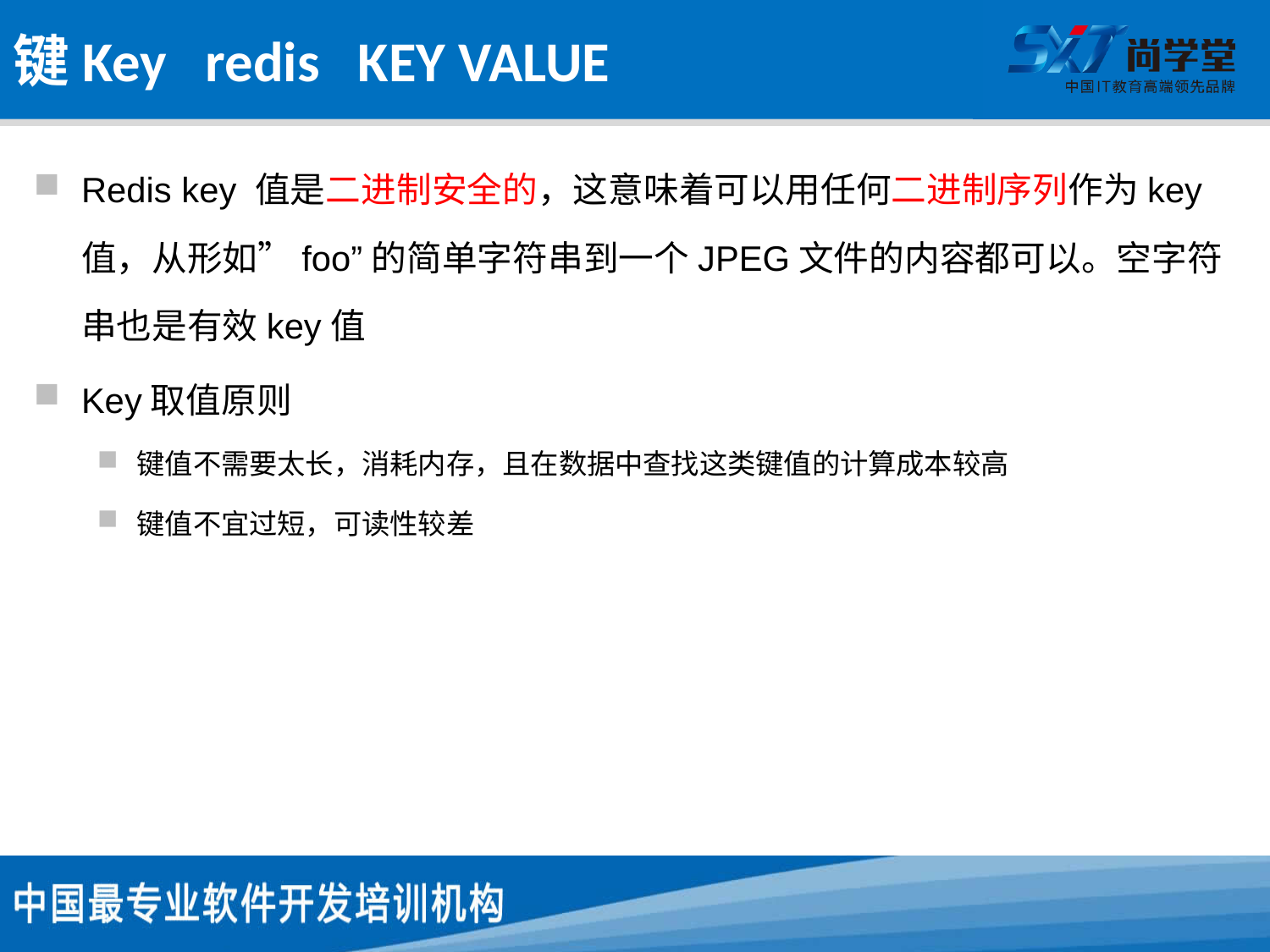

# 键Key   redis   KEY VALUE
Redis key 值是二进制安全的，这意味着可以用任何二进制序列作为key值，从形如”foo”的简单字符串到一个JPEG文件的内容都可以。空字符串也是有效key值
Key取值原则
键值不需要太长，消耗内存，且在数据中查找这类键值的计算成本较高
键值不宜过短，可读性较差